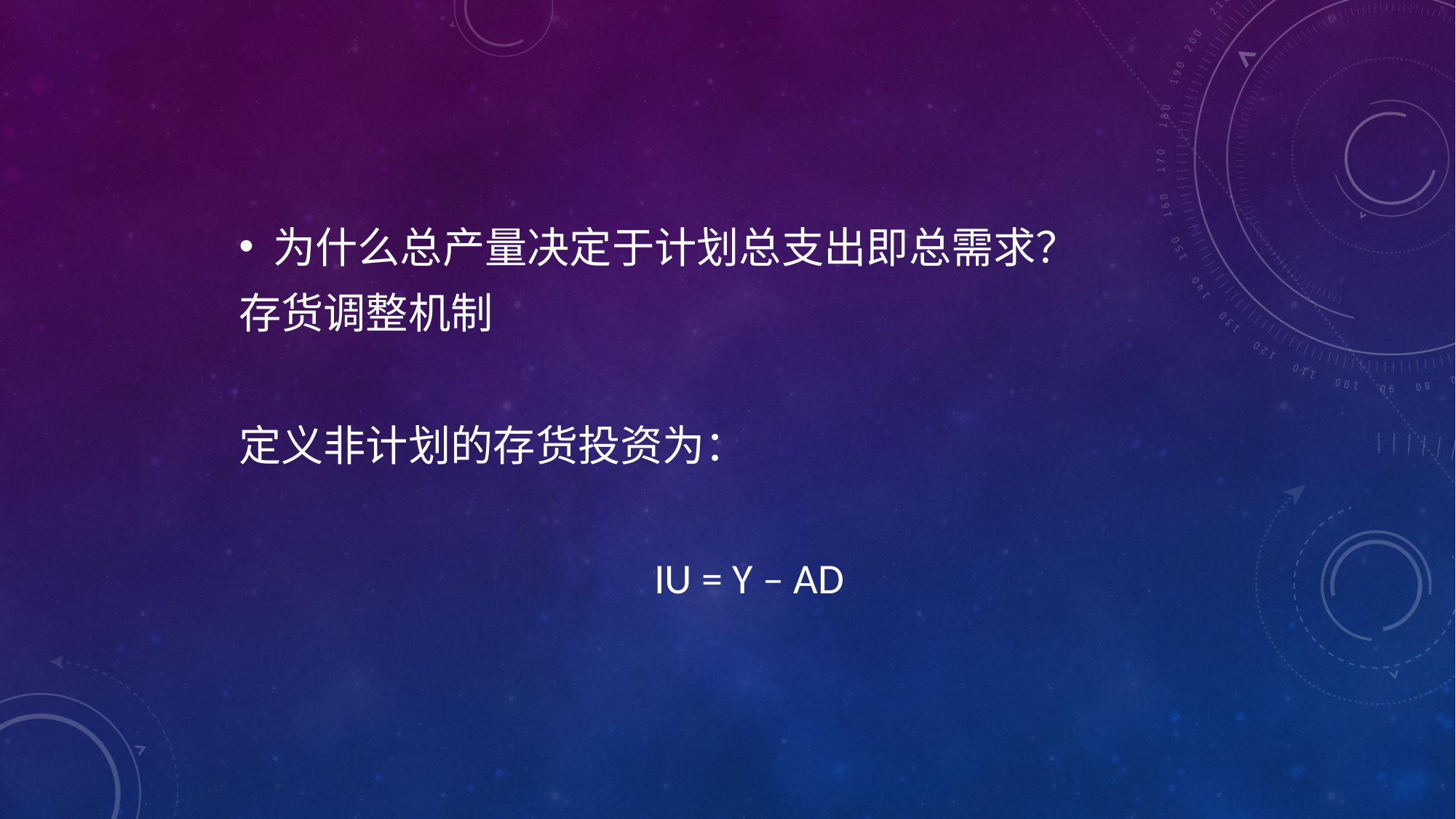

为什么总产量决定于计划总支出即总需求？
存货调整机制

定义非计划的存货投资为：

   IU = Y – AD